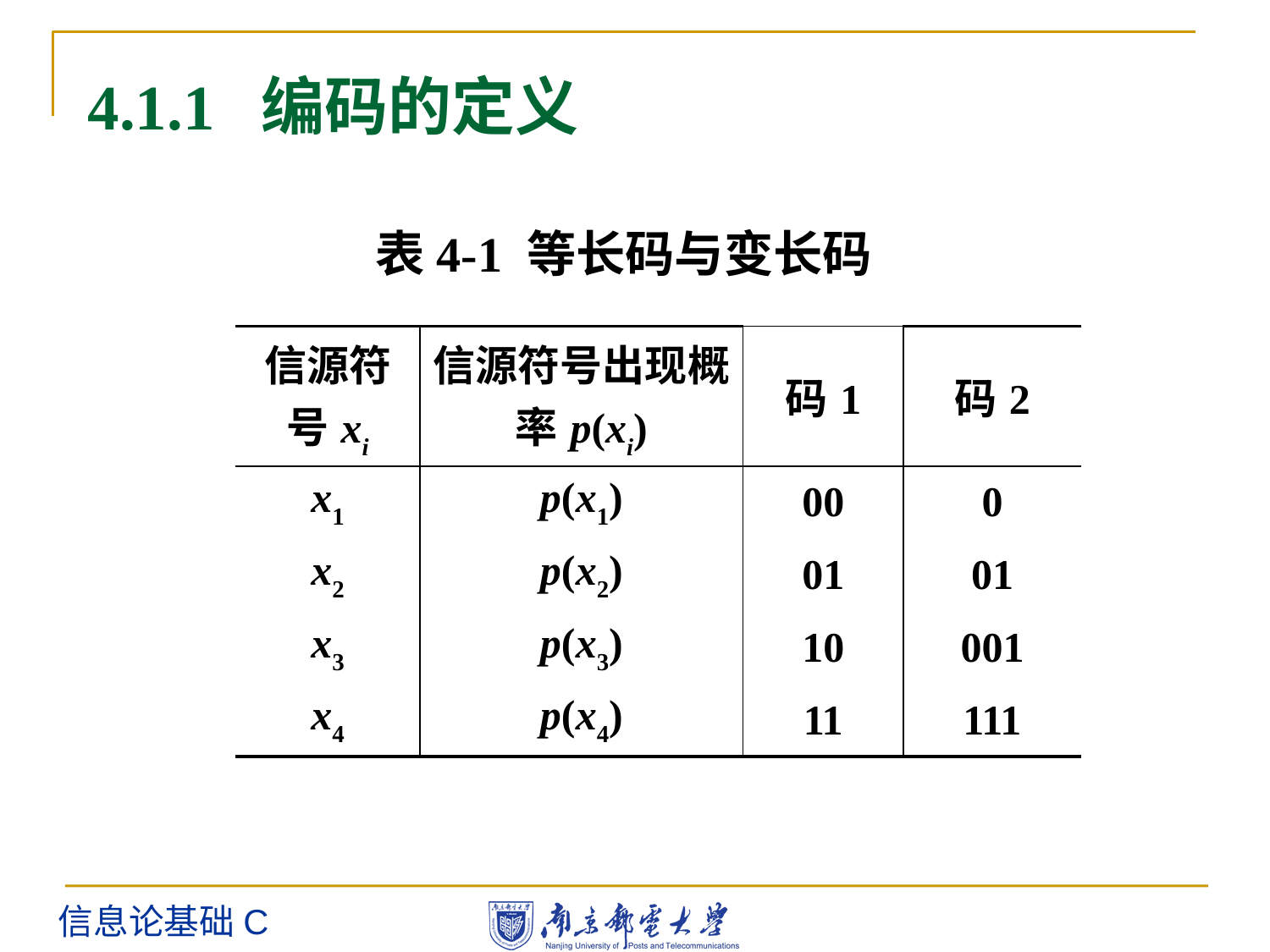

4.1.1  编码的定义
表4-1 等长码与变长码
| 信源符号xi | 信源符号出现概率p(xi) | 码1 | 码2 |
| --- | --- | --- | --- |
| x1 | p(x1) | 00 | 0 |
| x2 | p(x2) | 01 | 01 |
| x3 | p(x3) | 10 | 001 |
| x4 | p(x4) | 11 | 111 |
4